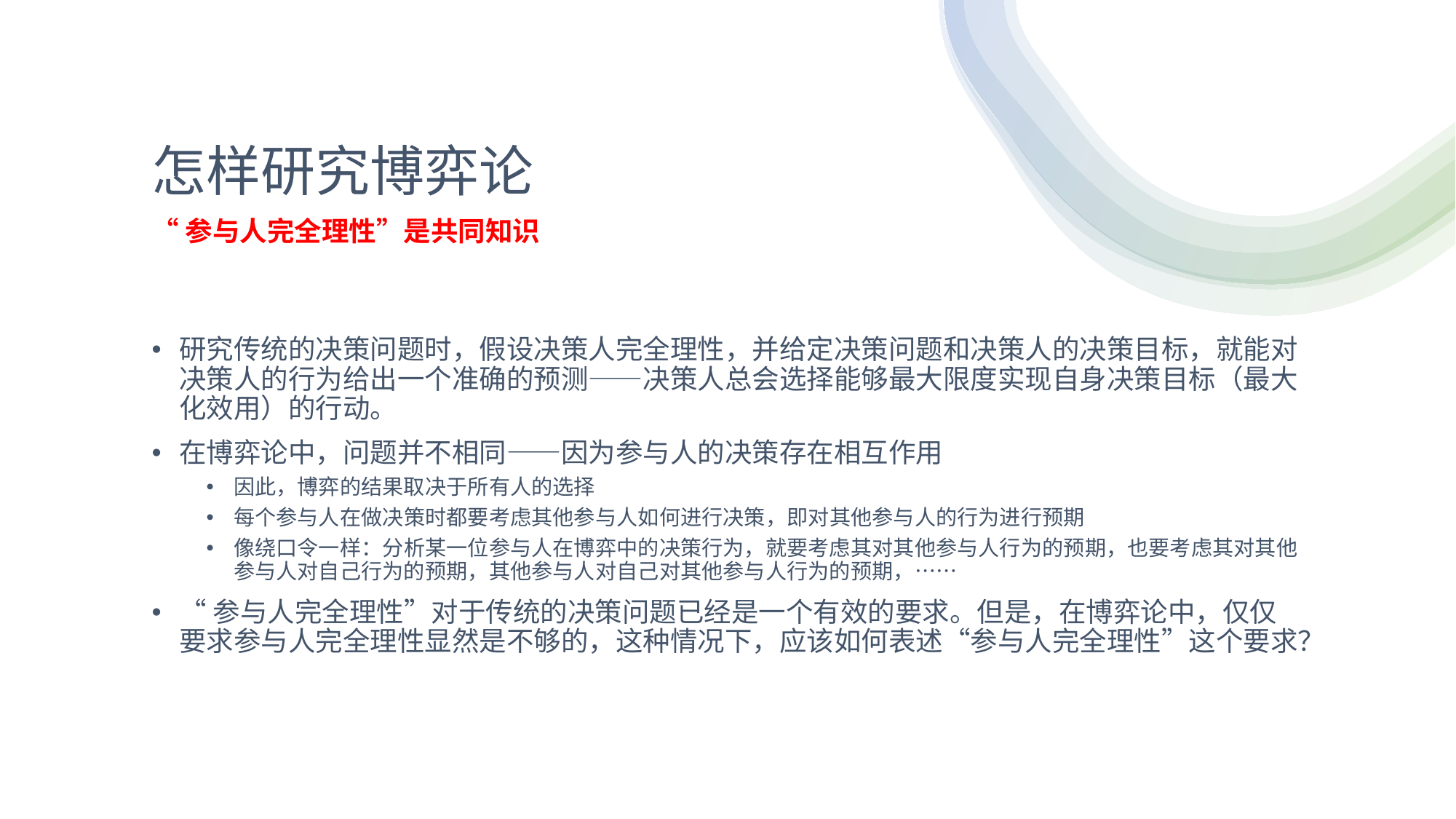

# 怎样研究博弈论
“参与人完全理性”是共同知识
研究传统的决策问题时，假设决策人完全理性，并给定决策问题和决策人的决策目标，就能对决策人的行为给出一个准确的预测——决策人总会选择能够最大限度实现自身决策目标（最大化效用）的行动。
在博弈论中，问题并不相同——因为参与人的决策存在相互作用
因此，博弈的结果取决于所有人的选择
每个参与人在做决策时都要考虑其他参与人如何进行决策，即对其他参与人的行为进行预期
像绕口令一样：分析某一位参与人在博弈中的决策行为，就要考虑其对其他参与人行为的预期，也要考虑其对其他参与人对自己行为的预期，其他参与人对自己对其他参与人行为的预期，……
“参与人完全理性”对于传统的决策问题已经是一个有效的要求。但是，在博弈论中，仅仅要求参与人完全理性显然是不够的，这种情况下，应该如何表述“参与人完全理性”这个要求？